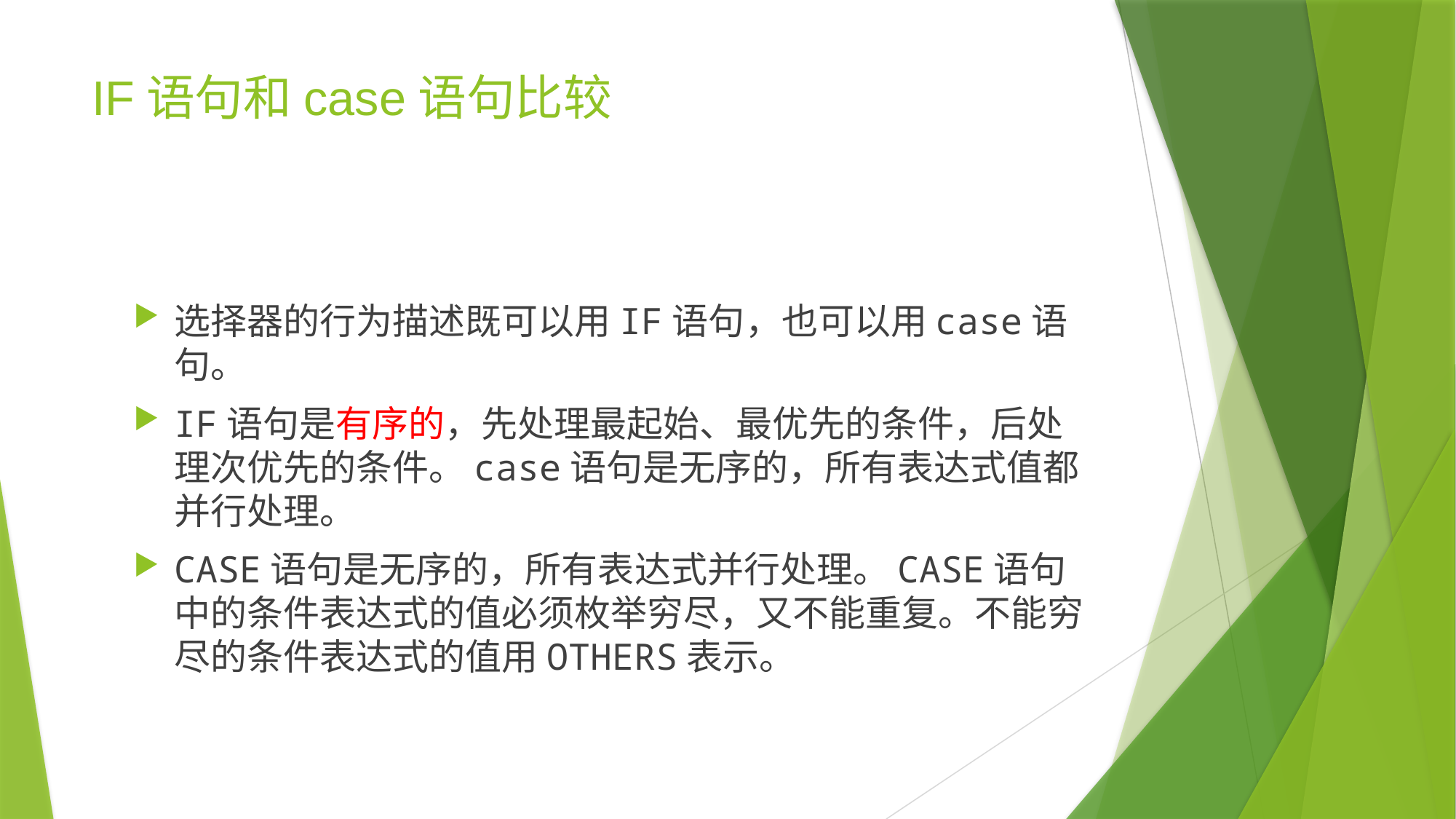

# IF语句和case语句比较
选择器的行为描述既可以用IF语句，也可以用case语句。
IF语句是有序的，先处理最起始、最优先的条件，后处理次优先的条件。case语句是无序的，所有表达式值都并行处理。
CASE语句是无序的，所有表达式并行处理。CASE语句中的条件表达式的值必须枚举穷尽，又不能重复。不能穷尽的条件表达式的值用OTHERS表示。